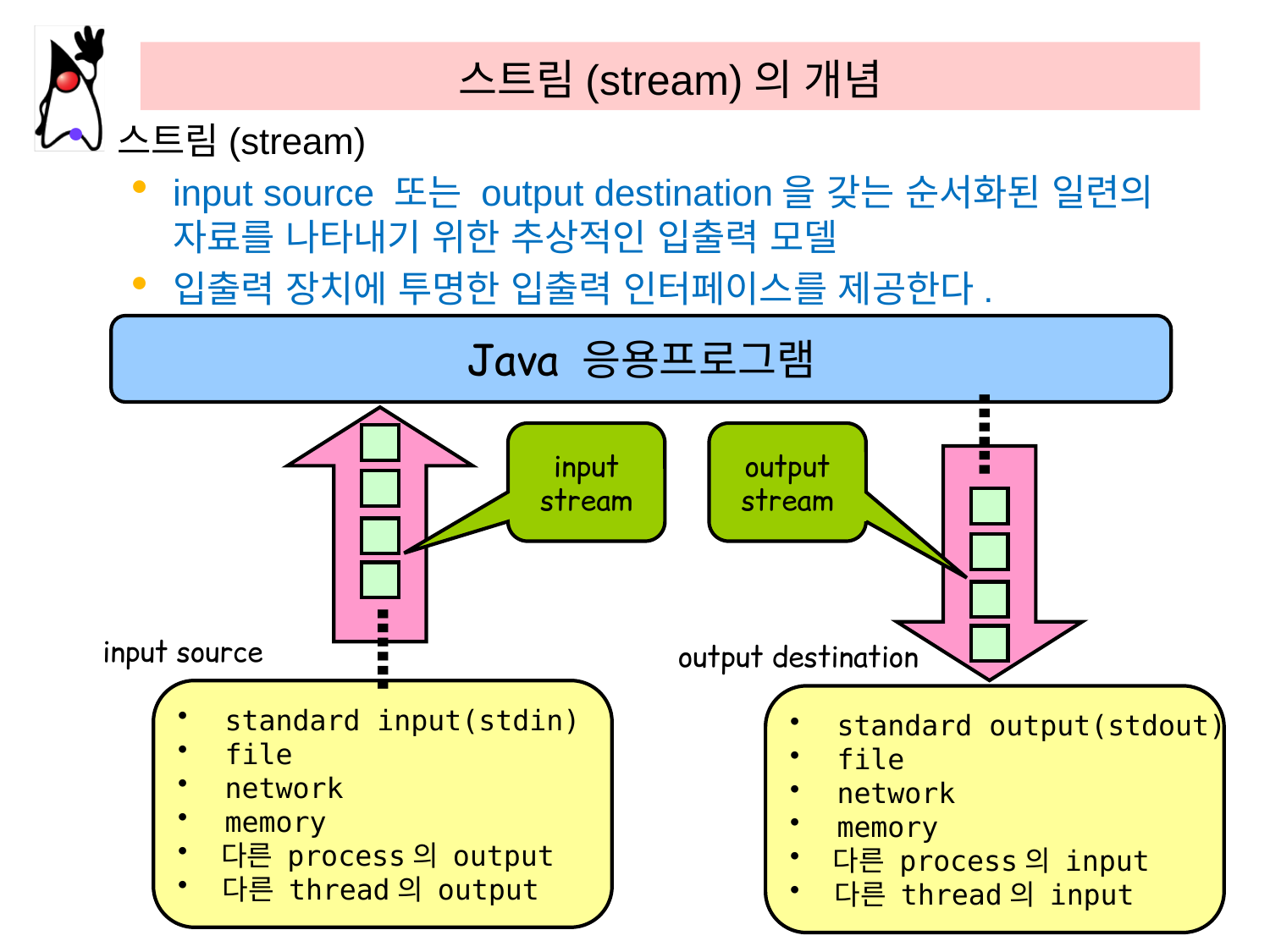

# 스트림(stream)의 개념
스트림(stream)
input source 또는 output destination을 갖는 순서화된 일련의 자료를 나타내기 위한 추상적인 입출력 모델
입출력 장치에 투명한 입출력 인터페이스를 제공한다.
Java 응용프로그램
……

input
stream
output
stream

……

input source
output destination
 standard input(stdin)
 file
 network
 memory
 다른 process의 output
 다른 thread의 output
 standard output(stdout)
 file
 network
 memory
 다른 process의 input
 다른 thread의 input